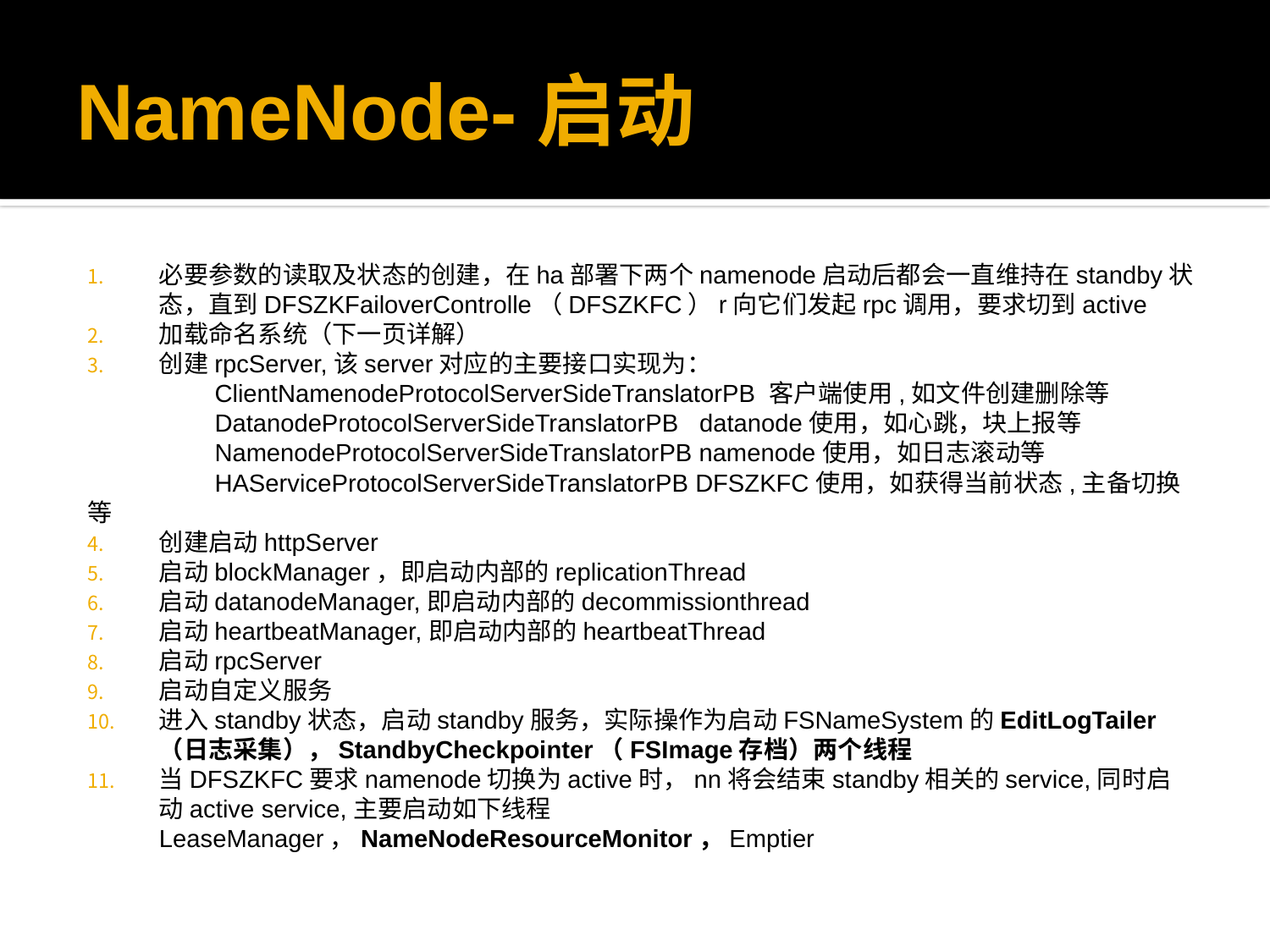

# NameNode-启动
必要参数的读取及状态的创建，在ha部署下两个namenode启动后都会一直维持在standby状态，直到DFSZKFailoverControlle（DFSZKFC）r向它们发起rpc调用，要求切到active
加载命名系统（下一页详解）
创建rpcServer,该server对应的主要接口实现为：
	ClientNamenodeProtocolServerSideTranslatorPB 客户端使用,如文件创建删除等
	DatanodeProtocolServerSideTranslatorPB   datanode使用，如心跳，块上报等
	NamenodeProtocolServerSideTranslatorPB namenode使用，如日志滚动等
	HAServiceProtocolServerSideTranslatorPB DFSZKFC使用，如获得当前状态,主备切换等
创建启动httpServer
启动blockManager，即启动内部的replicationThread
启动datanodeManager,即启动内部的decommissionthread
启动heartbeatManager,即启动内部的heartbeatThread
启动rpcServer
启动自定义服务
进入standby状态，启动standby服务，实际操作为启动FSNameSystem的EditLogTailer（日志采集），StandbyCheckpointer（FSImage存档）两个线程
当DFSZKFC要求namenode切换为active时，nn将会结束standby相关的service,同时启动active service,主要启动如下线程LeaseManager，NameNodeResourceMonitor，Emptier